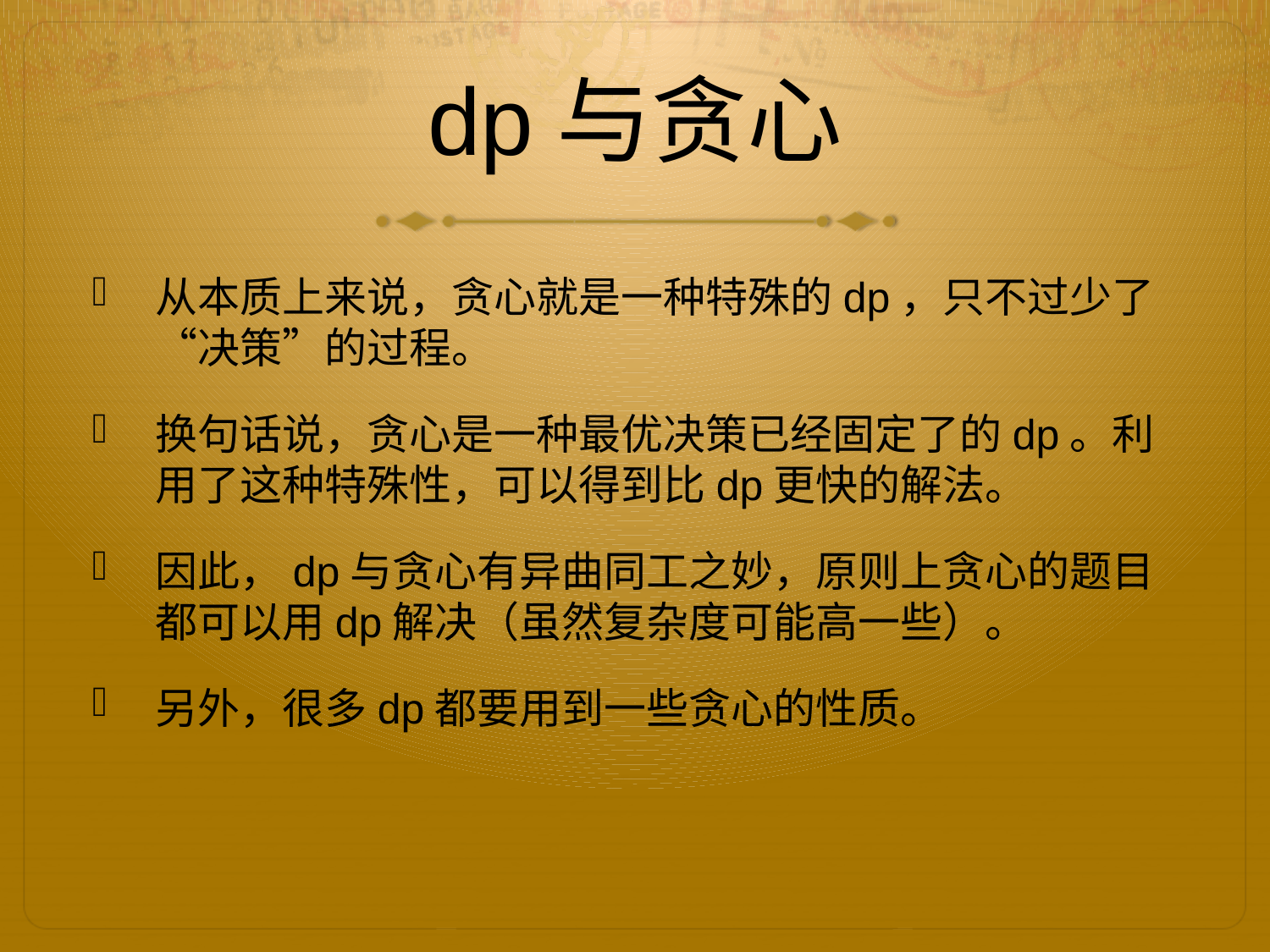

# dp与贪心
从本质上来说，贪心就是一种特殊的dp，只不过少了“决策”的过程。
换句话说，贪心是一种最优决策已经固定了的dp。利用了这种特殊性，可以得到比dp更快的解法。
因此，dp与贪心有异曲同工之妙，原则上贪心的题目都可以用dp解决（虽然复杂度可能高一些）。
另外，很多dp都要用到一些贪心的性质。